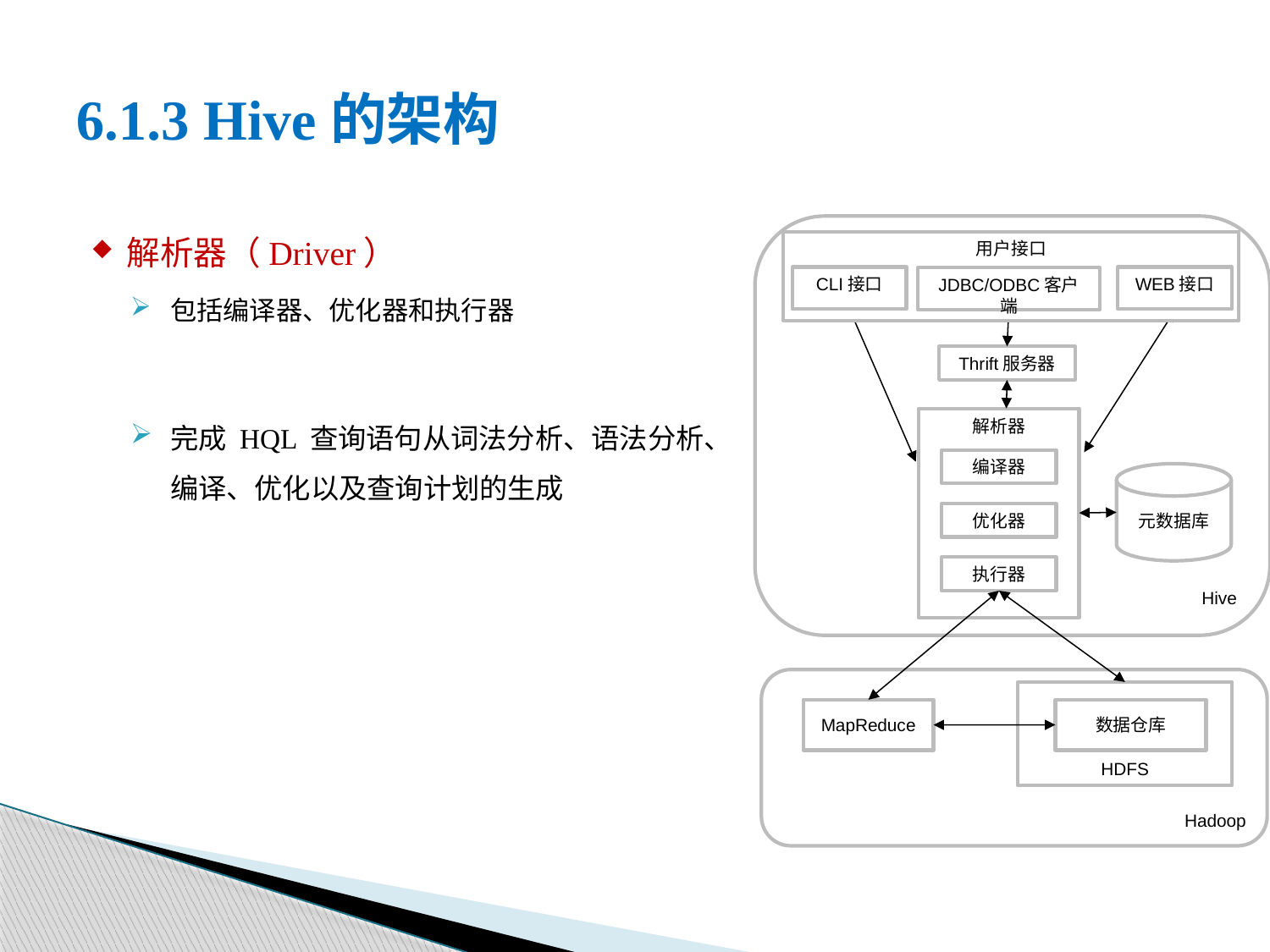

# 6.1.3 Hive的架构
解析器（Driver）
包括编译器、优化器和执行器

完成 HQL 查询语句从词法分析、语法分析、编译、优化以及查询计划的生成

Hive
用户接口
CLI接口
WEB接口
JDBC/ODBC客户端

Thrift服务器

解析器
编译器
优化器
执行器
元数据库

Hadoop
HDFS
数据仓库
MapReduce